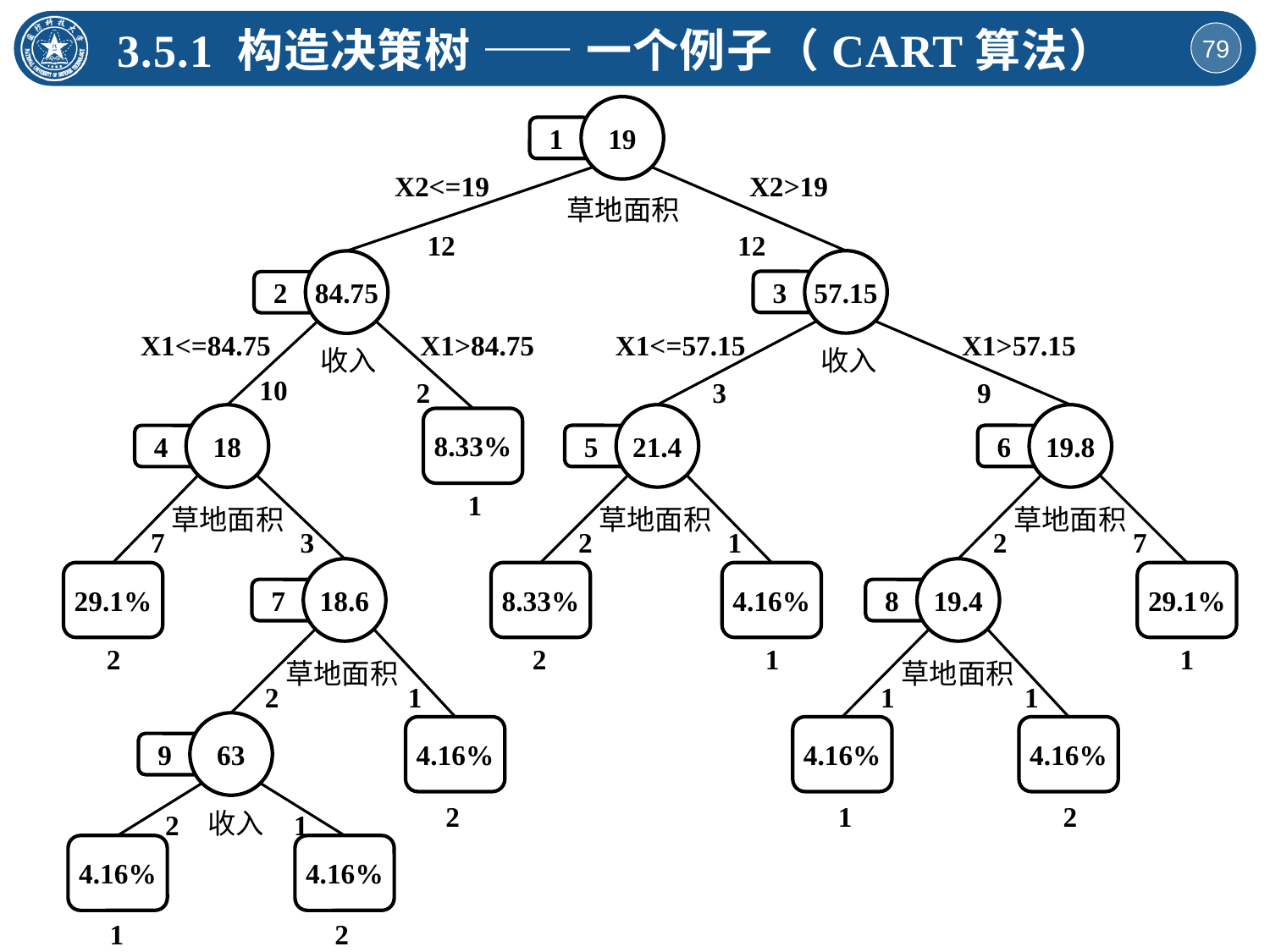

3.5.1 构造决策树 —— 一个例子（CART算法）
19
1
X2<=19
X2>19
草地面积
12
12
57.15
3
84.75
2
X1<=84.75
X1>84.75
X1<=57.15
X1>57.15
收入
收入
10
2
3
9
21.4
5
19.8
6
18
4
8.33%
1
草地面积
草地面积
草地面积
7
3
2
1
2
7
18.6
7
19.4
8
29.1%
8.33%
4.16%
29.1%
2
2
1
1
草地面积
草地面积
2
1
1
1
63
9
4.16%
4.16%
4.16%
2
1
2
收入
2
1
4.16%
4.16%
1
2